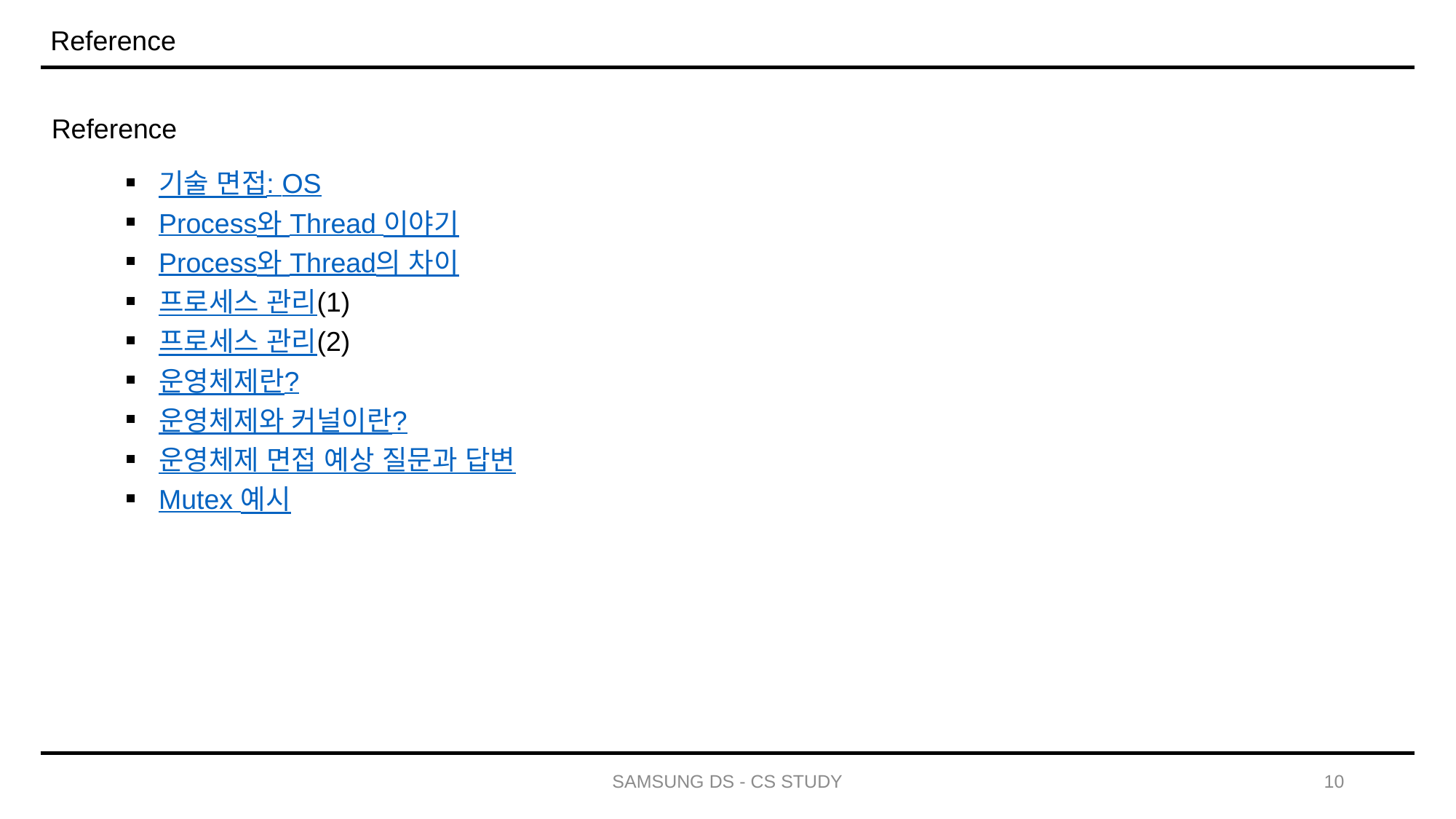

Reference
Reference
기술 면접: OS
Process와 Thread 이야기
Process와 Thread의 차이
프로세스 관리(1)
프로세스 관리(2)
운영체제란?
운영체제와 커널이란?
운영체제 면접 예상 질문과 답변
Mutex 예시
SAMSUNG DS - CS STUDY
10